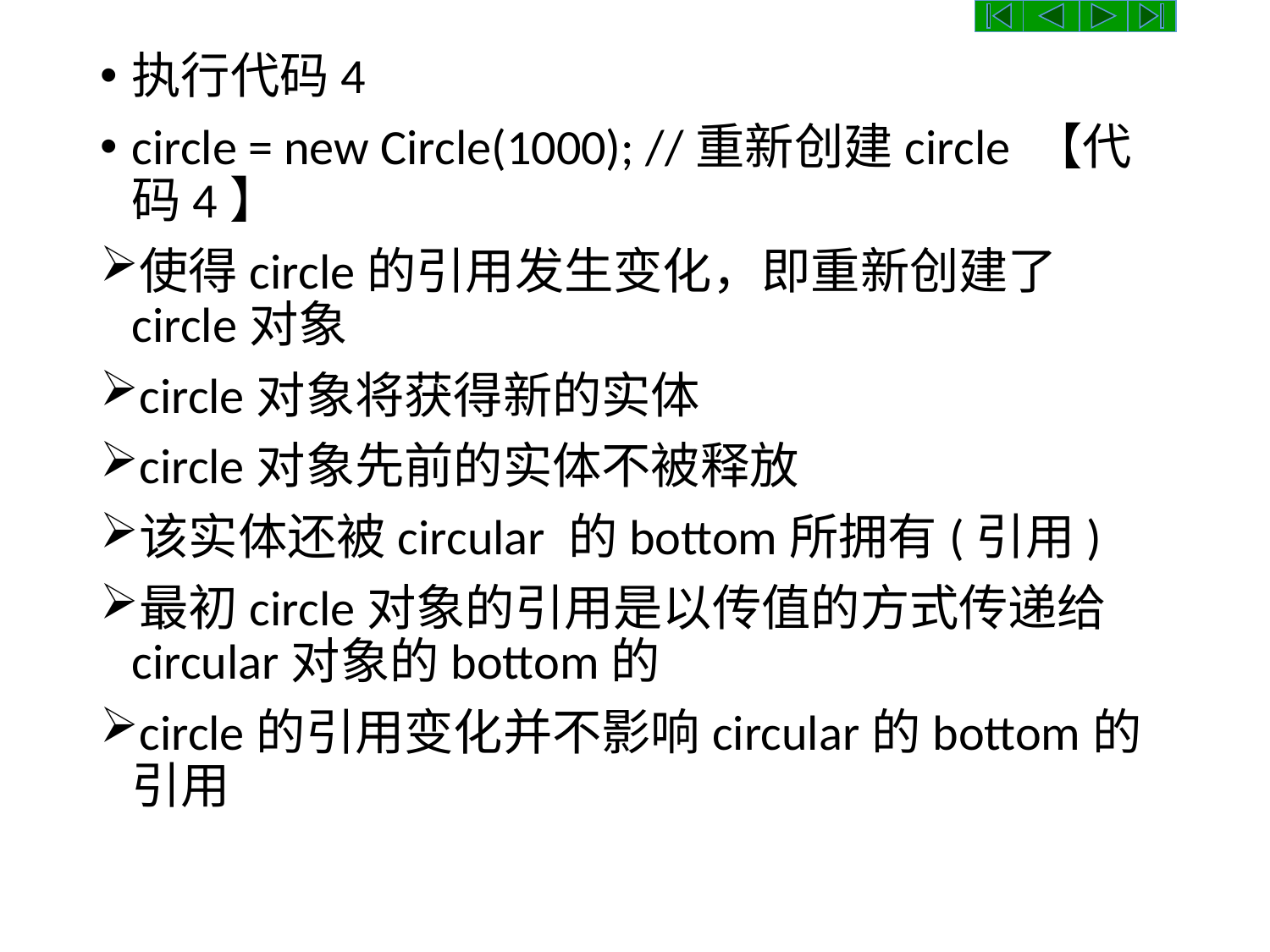

执行代码4
circle = new Circle(1000); //重新创建circle 【代码4】
使得circle的引用发生变化，即重新创建了circle对象
circle对象将获得新的实体
circle对象先前的实体不被释放
该实体还被circular 的bottom所拥有(引用)
最初circle对象的引用是以传值的方式传递给circular对象的bottom的
circle的引用变化并不影响circular的bottom的引用